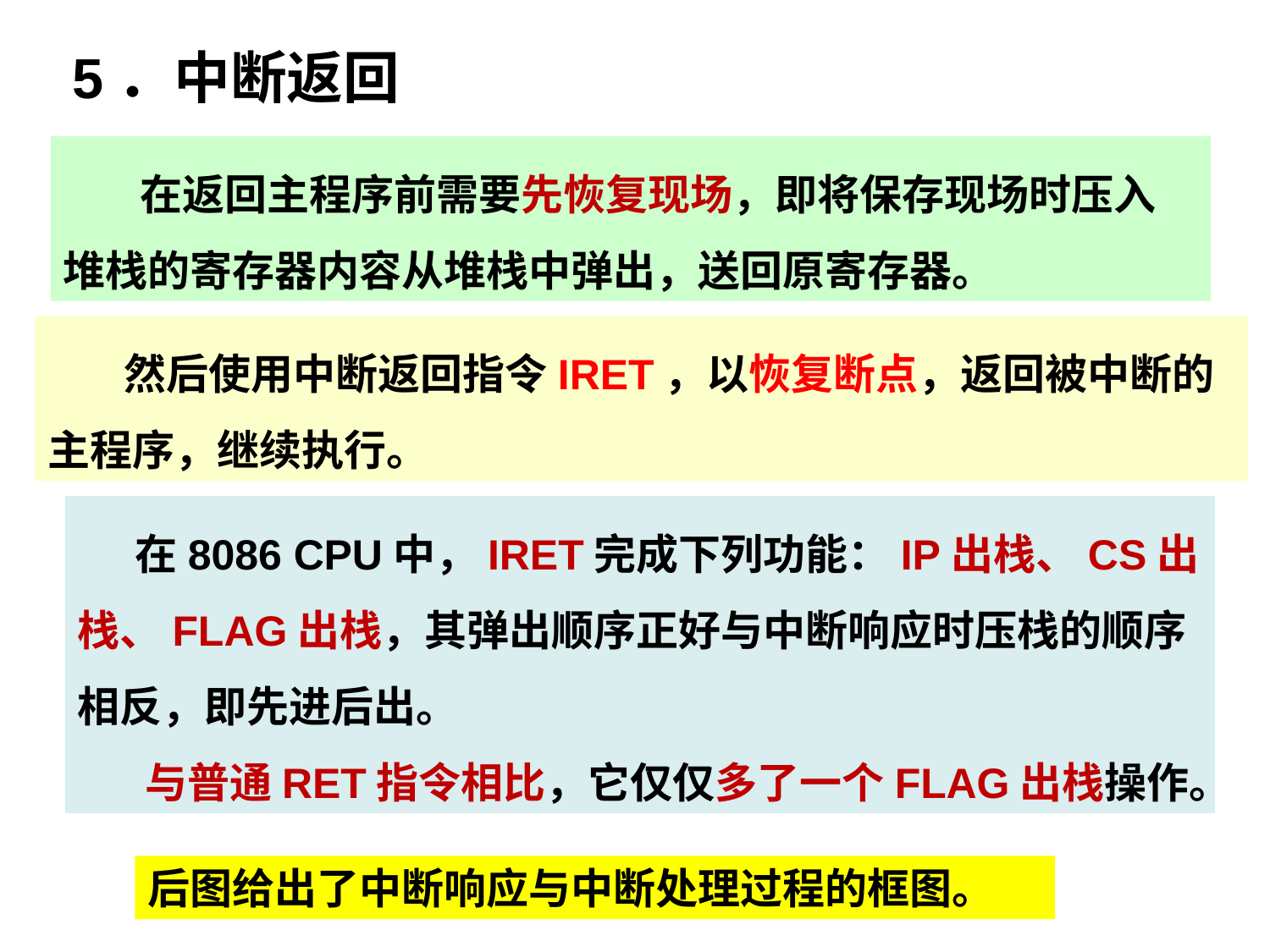

5．中断返回
       在返回主程序前需要先恢复现场，即将保存现场时压入堆栈的寄存器内容从堆栈中弹出，送回原寄存器。
       然后使用中断返回指令IRET，以恢复断点，返回被中断的主程序，继续执行。
     在8086 CPU中，IRET完成下列功能：IP出栈、CS出栈、FLAG出栈，其弹出顺序正好与中断响应时压栈的顺序相反，即先进后出。
      与普通RET指令相比，它仅仅多了一个FLAG出栈操作。
后图给出了中断响应与中断处理过程的框图。
54